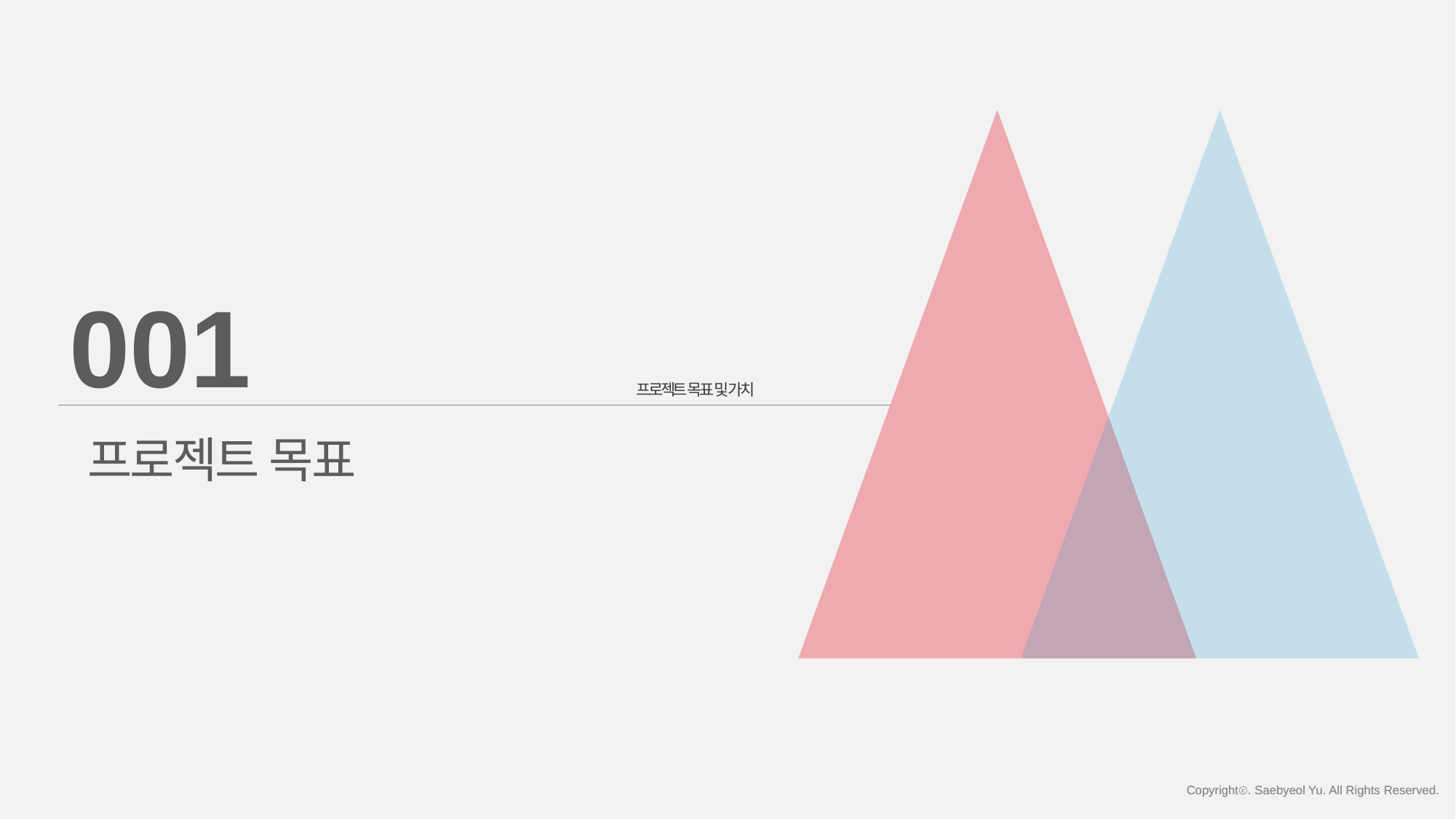

001
프로젝트 목표 및 가치
프로젝트 목표
Copyrightⓒ. Saebyeol Yu. All Rights Reserved.